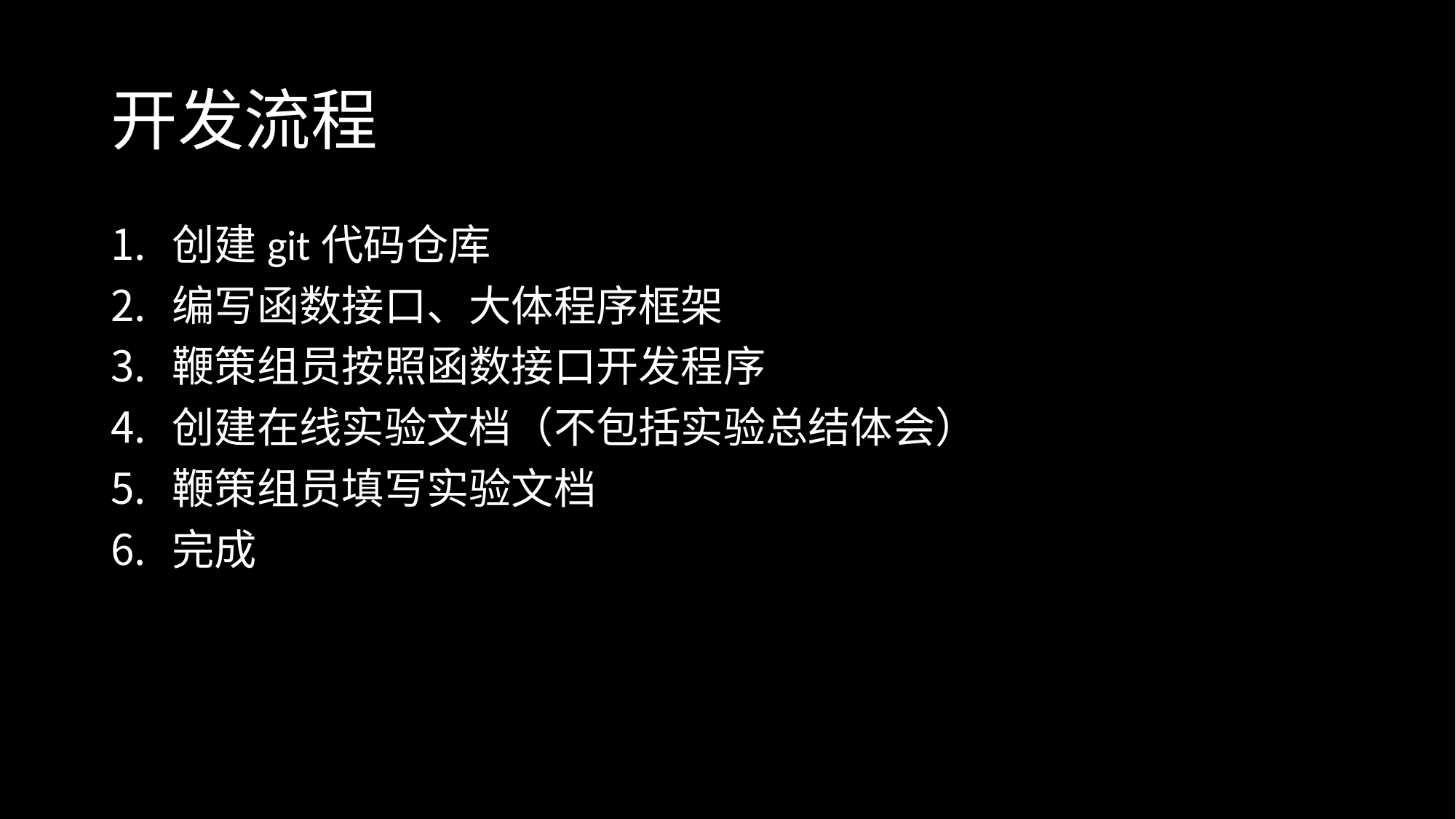

# 开发流程
创建git代码仓库
编写函数接口、大体程序框架
鞭策组员按照函数接口开发程序
创建在线实验文档（不包括实验总结体会）
鞭策组员填写实验文档
完成